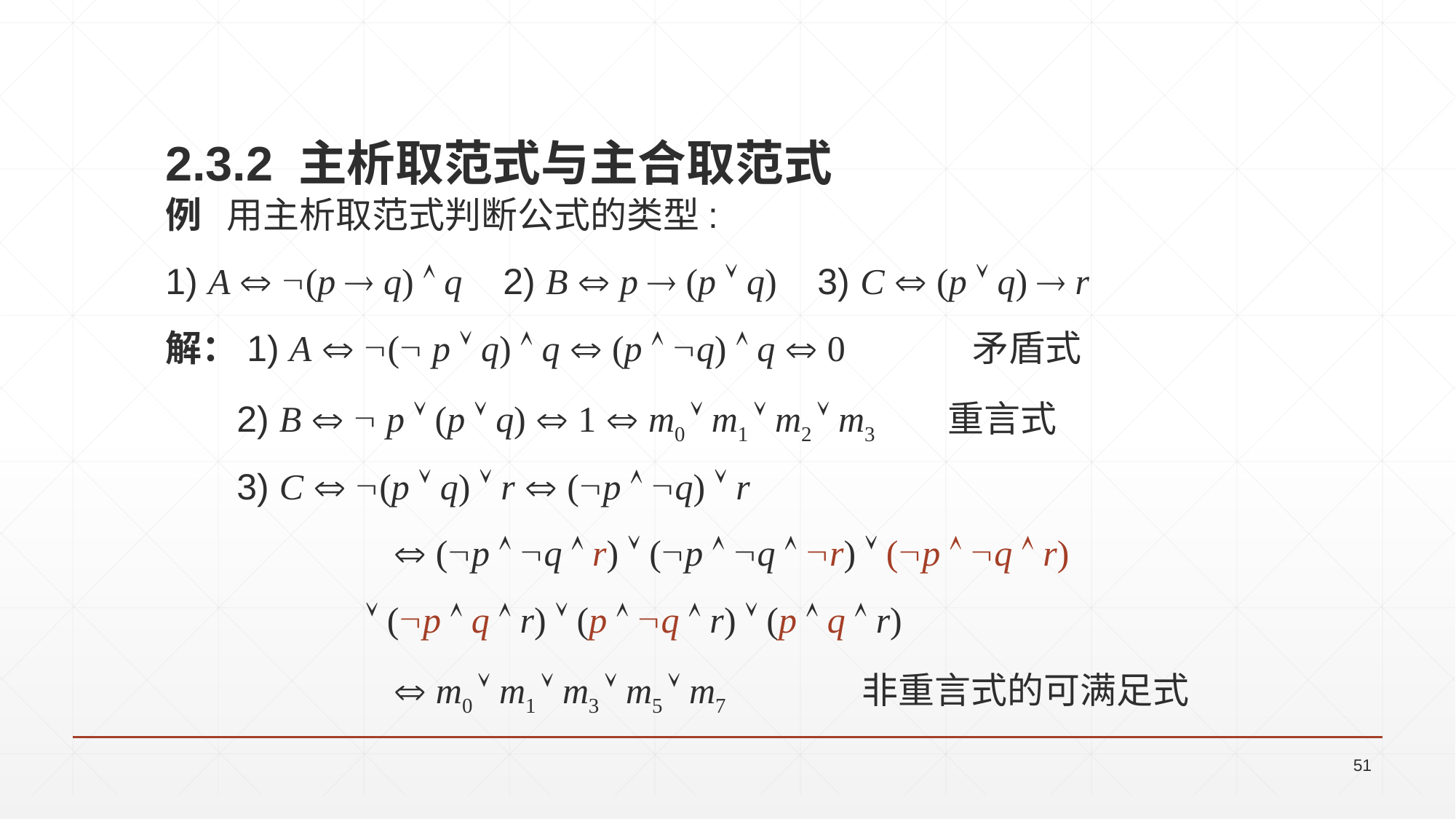

2.3.2 主析取范式与主合取范式
例   用主析取范式判断公式的类型:
1) A ⇔ ¬(p → q) ∧ q    2) B ⇔ p → (p ∨ q)    3) C ⇔ (p ∨ q) → r
解：1) A ⇔ ¬(¬ p ∨ q) ∧ q ⇔ (p ∧ ¬q) ∧ q ⇔ 0             矛盾式
       2) B ⇔ ¬ p ∨ (p ∨ q) ⇔ 1 ⇔ m0 ∨ m1 ∨ m2 ∨ m3       重言式
       3) C ⇔ ¬(p ∨ q) ∨ r ⇔ (¬p ∧ ¬q) ∨ r
         	     ⇔ (¬p ∧ ¬q ∧ r) ∨ (¬p ∧ ¬q ∧ ¬r) ∨ (¬p ∧ ¬q ∧ r)
                      ∨ (¬p ∧ q ∧ r) ∨ (p ∧ ¬q ∧ r) ∨ (p ∧ q ∧ r)
         	     ⇔ m0 ∨ m1 ∨ m3 ∨ m5 ∨ m7              非重言式的可满足式
51